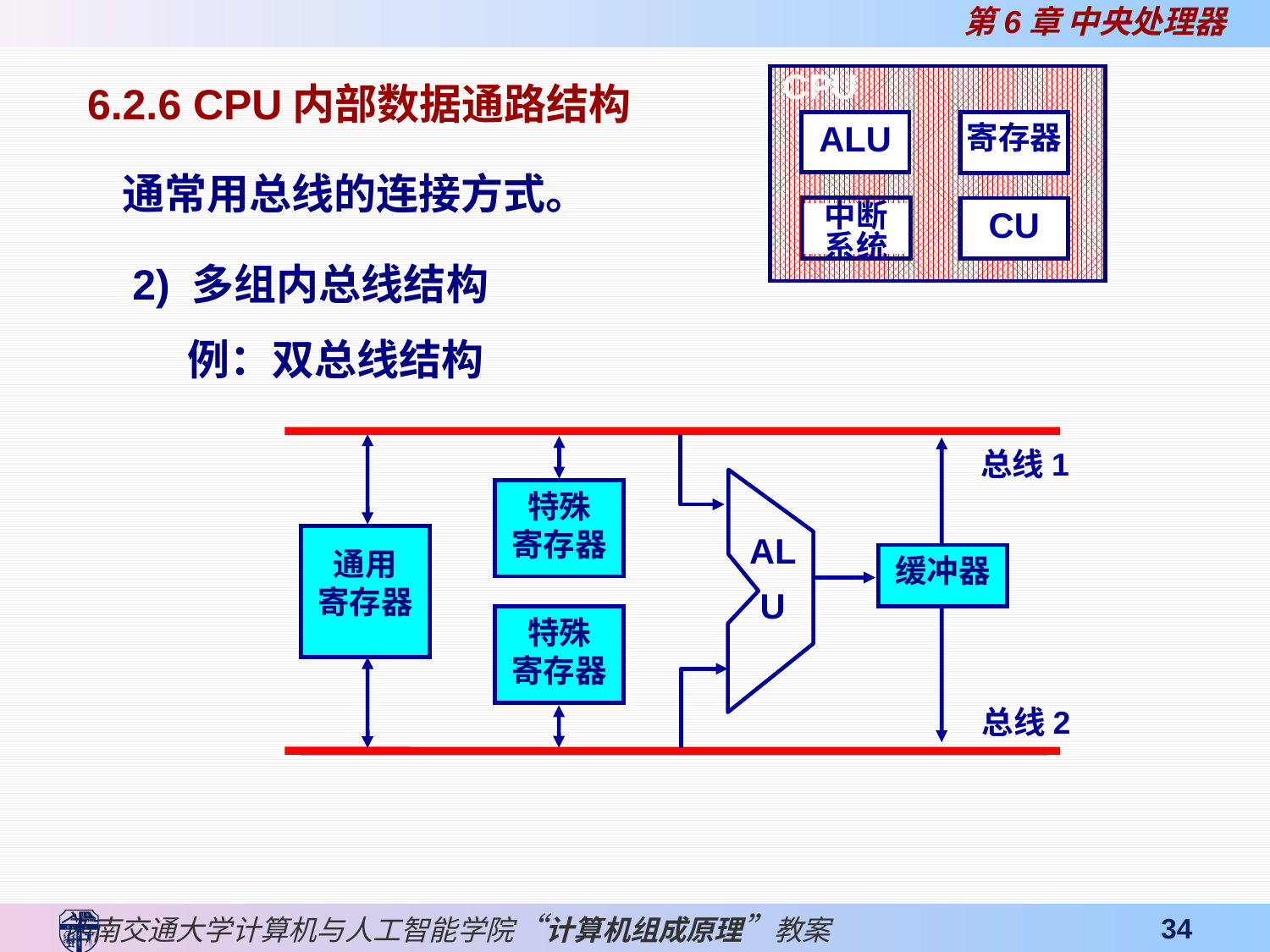

CPU

ALU
寄存器

中断
系统
CU
6.2.6 CPU内部数据通路结构
通常用总线的连接方式。
2) 多组内总线结构
例：双总线结构

总线1

ALU
特殊
寄存器
通用
寄存器
缓冲器

特殊
寄存器

总线2